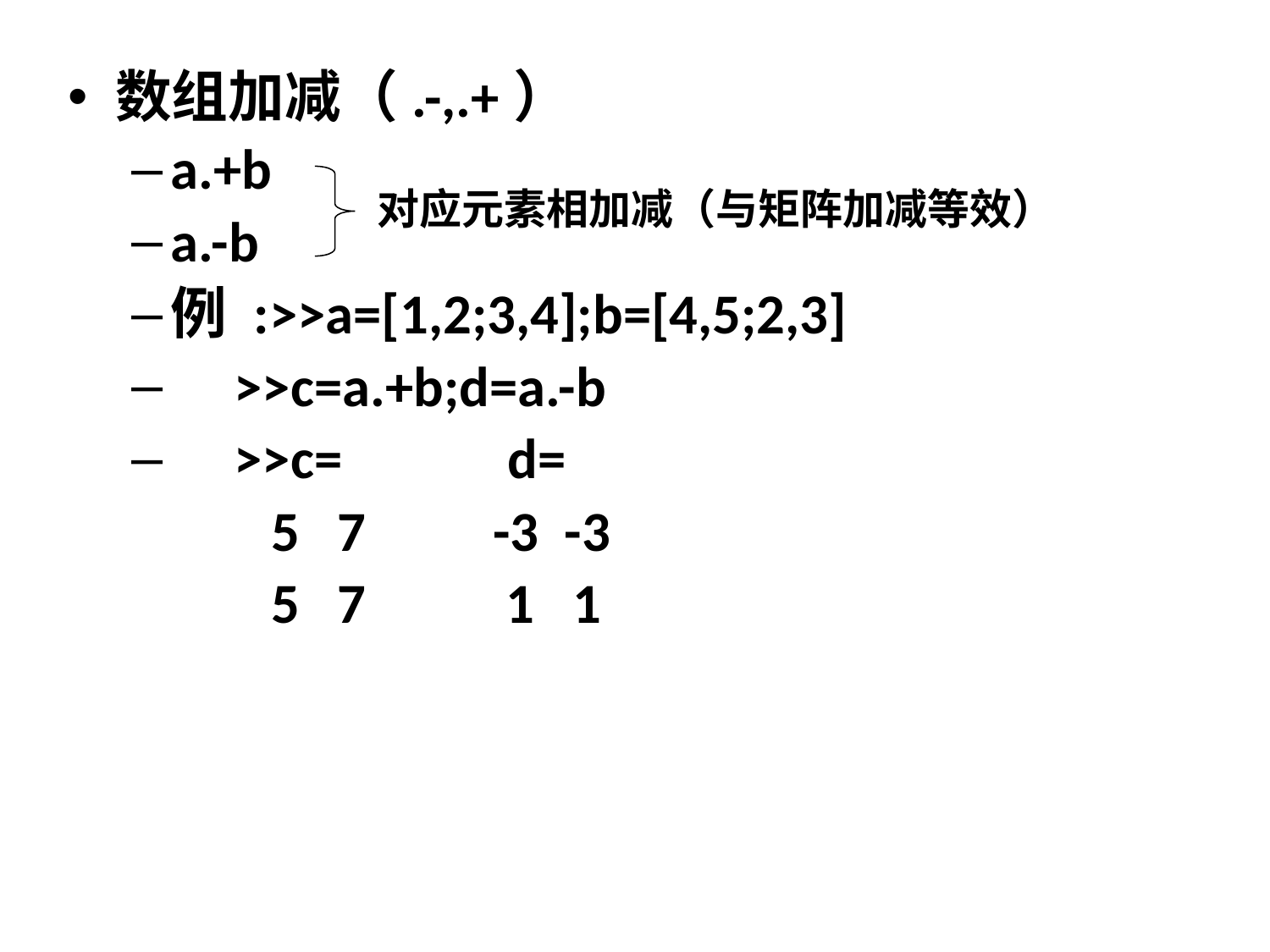

数组加减（.-,.+）
a.+b
a.-b
例 :>>a=[1,2;3,4];b=[4,5;2,3]
     >>c=a.+b;d=a.-b
     >>c=             d=
           5   7          -3  -3
           5   7           1   1

对应元素相加减（与矩阵加减等效）